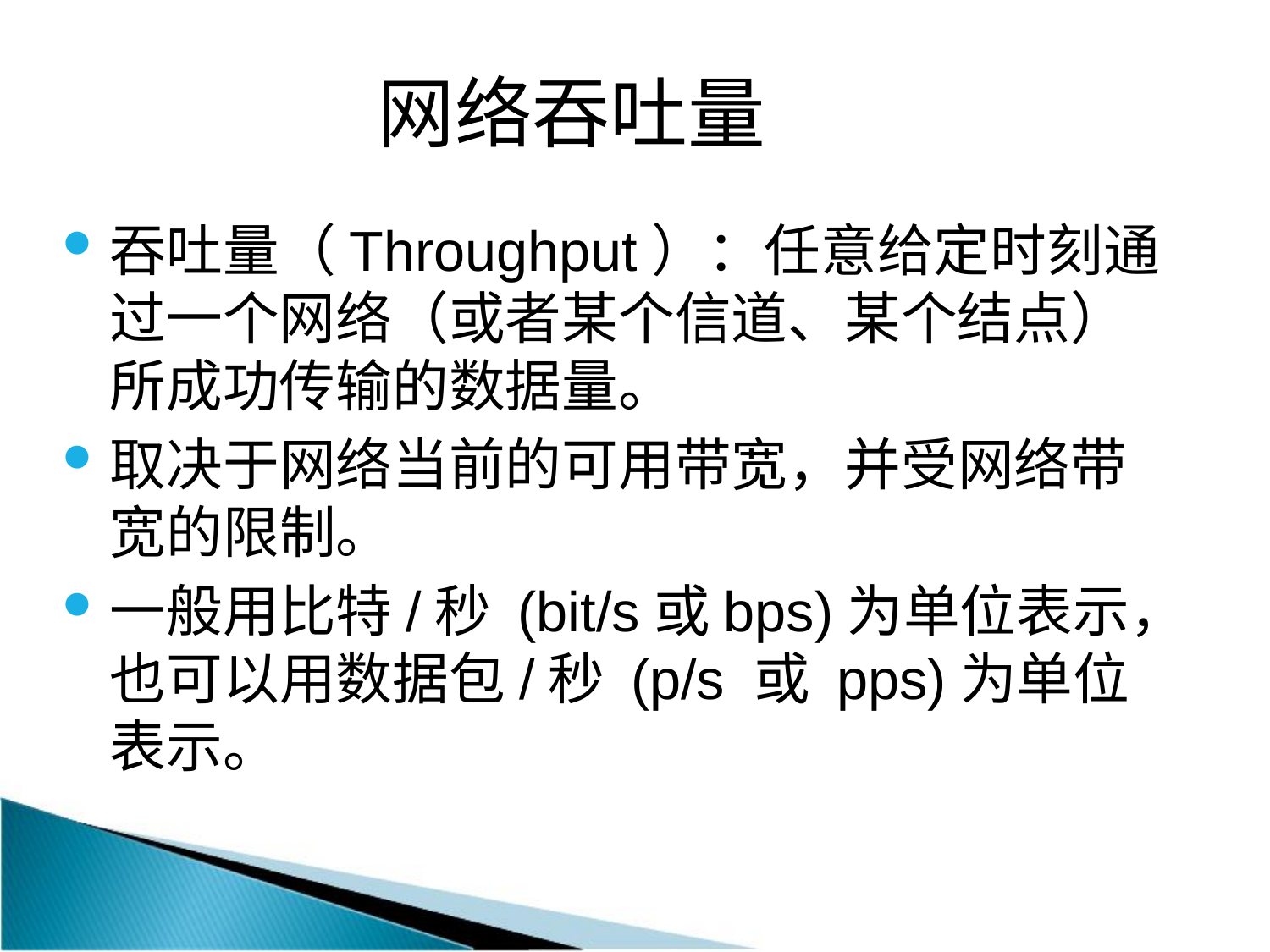

网络吞吐量
吞吐量（Throughput）：任意给定时刻通过一个网络（或者某个信道、某个结点）所成功传输的数据量。
取决于网络当前的可用带宽，并受网络带宽的限制。
一般用比特/秒 (bit/s或bps)为单位表示，也可以用数据包/秒 (p/s 或 pps)为单位表示。